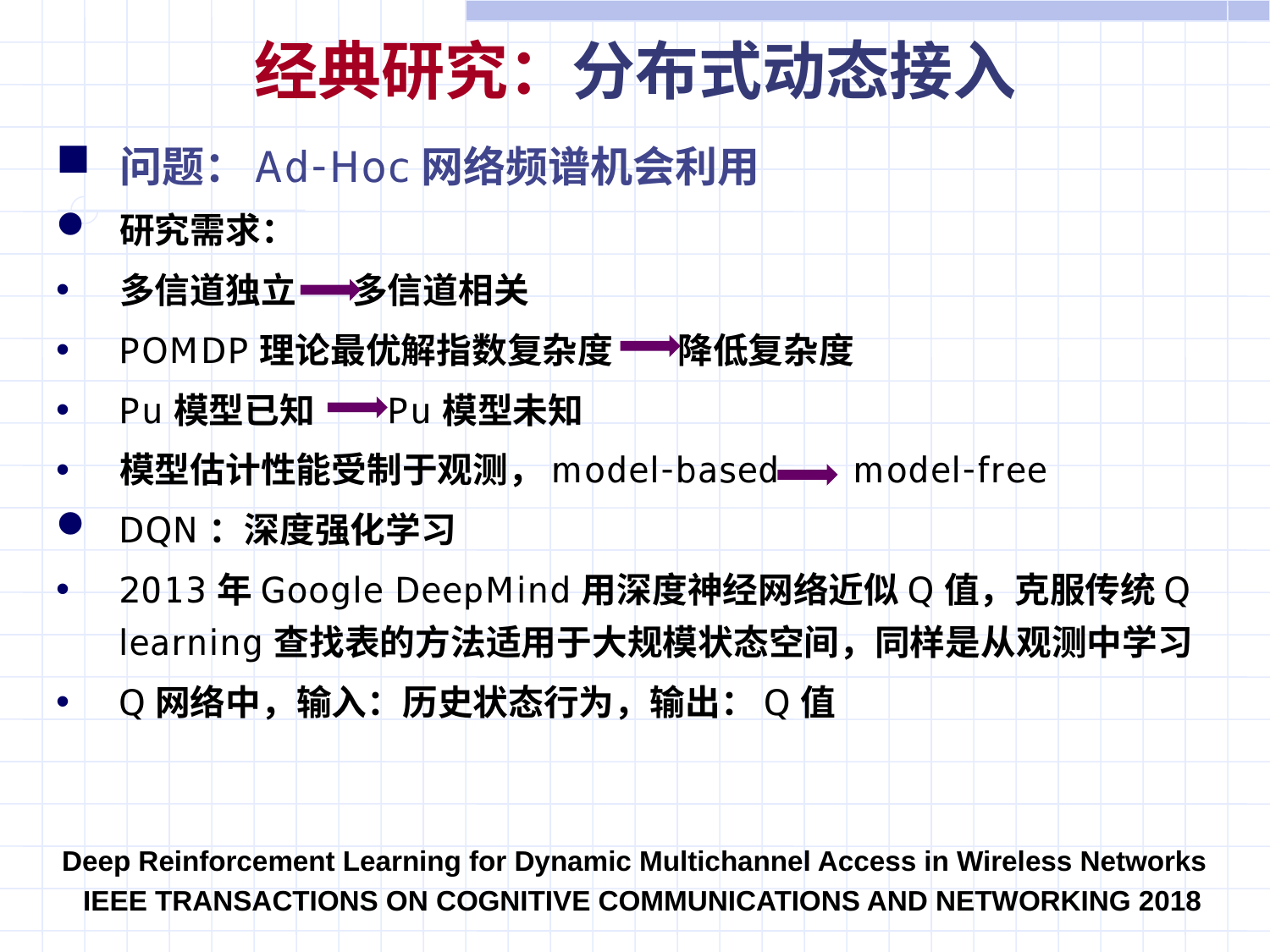

经典研究：分布式动态接入
问题：Ad-Hoc网络频谱机会利用
研究需求：
多信道独立       多信道相关
POMDP理论最优解指数复杂度        降低复杂度
Pu模型已知        Pu模型未知
模型估计性能受制于观测，model-based       model-free
DQN：深度强化学习
2013年Google DeepMind用深度神经网络近似Q值，克服传统Q learning查找表的方法适用于大规模状态空间，同样是从观测中学习
Q网络中，输入：历史状态行为，输出：Q值

Deep Reinforcement Learning for Dynamic Multichannel Access in Wireless Networks
  IEEE TRANSACTIONS ON COGNITIVE COMMUNICATIONS AND NETWORKING 2018
43